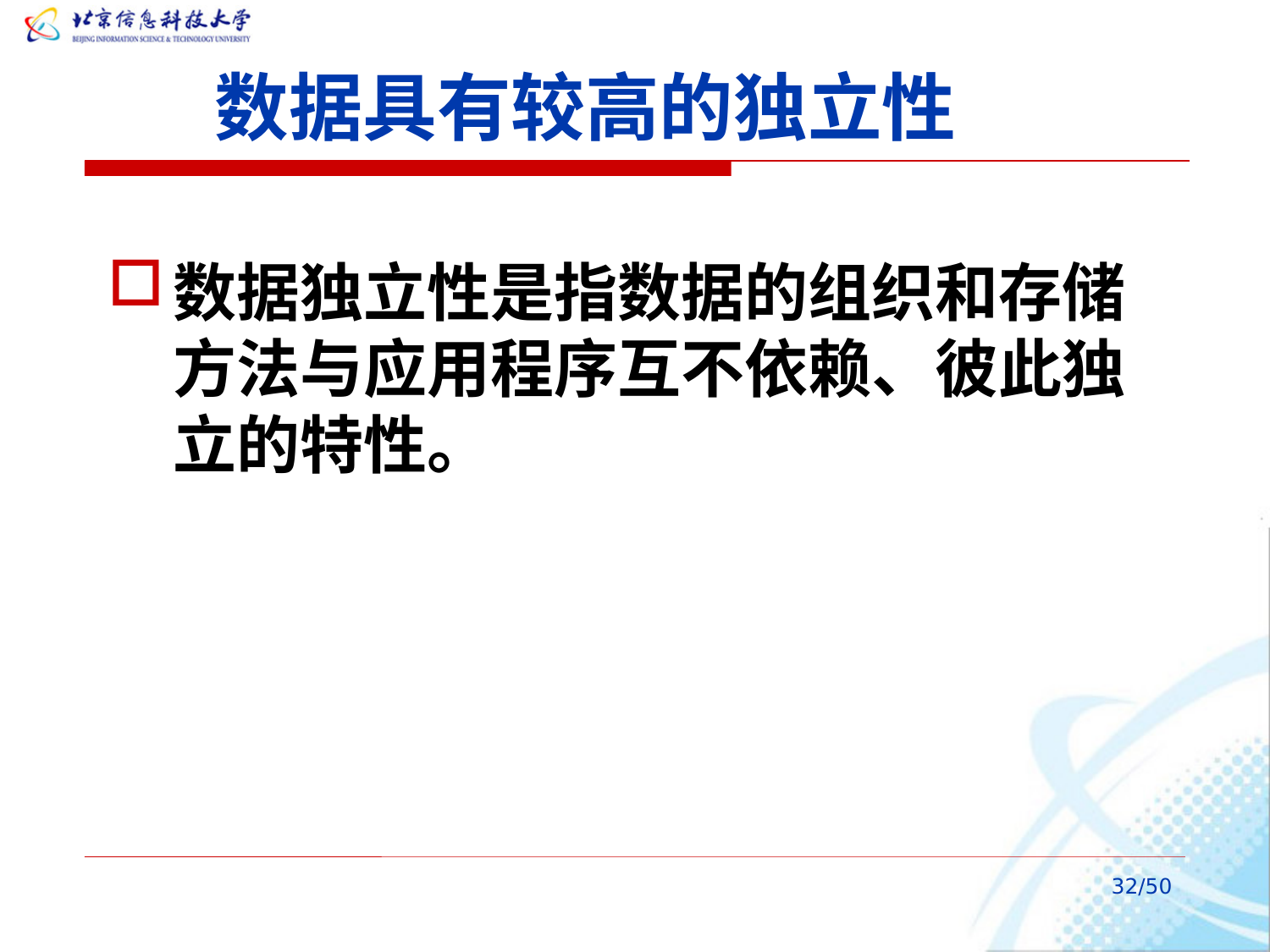

# 数据具有较高的独立性
数据独立性是指数据的组织和存储方法与应用程序互不依赖、彼此独立的特性。

32/50